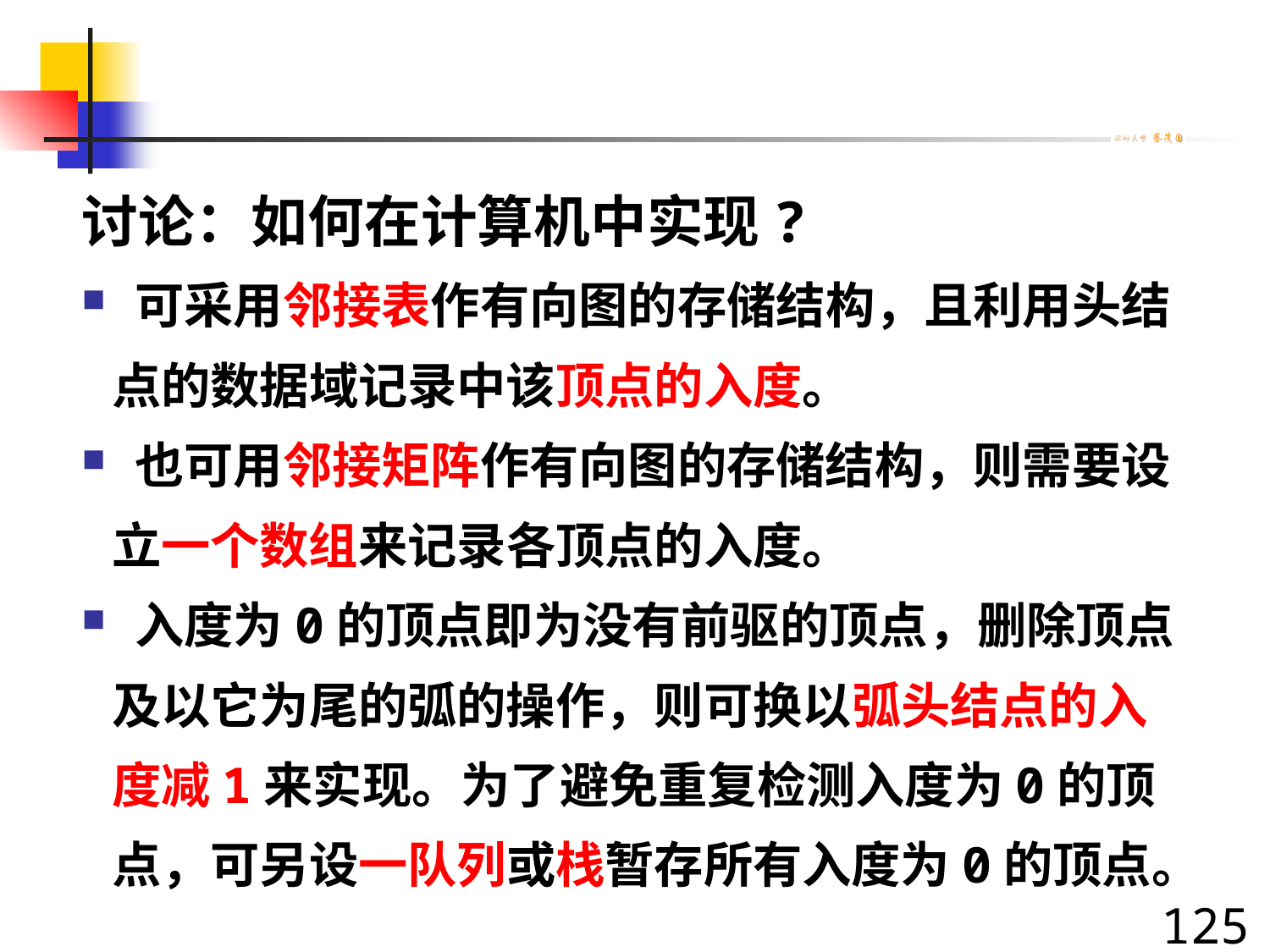

讨论：如何在计算机中实现?
 可采用邻接表作有向图的存储结构，且利用头结点的数据域记录中该顶点的入度。
 也可用邻接矩阵作有向图的存储结构，则需要设立一个数组来记录各顶点的入度。
 入度为0的顶点即为没有前驱的顶点，删除顶点及以它为尾的弧的操作，则可换以弧头结点的入度减1来实现。为了避免重复检测入度为0的顶点，可另设一队列或栈暂存所有入度为0的顶点。
125